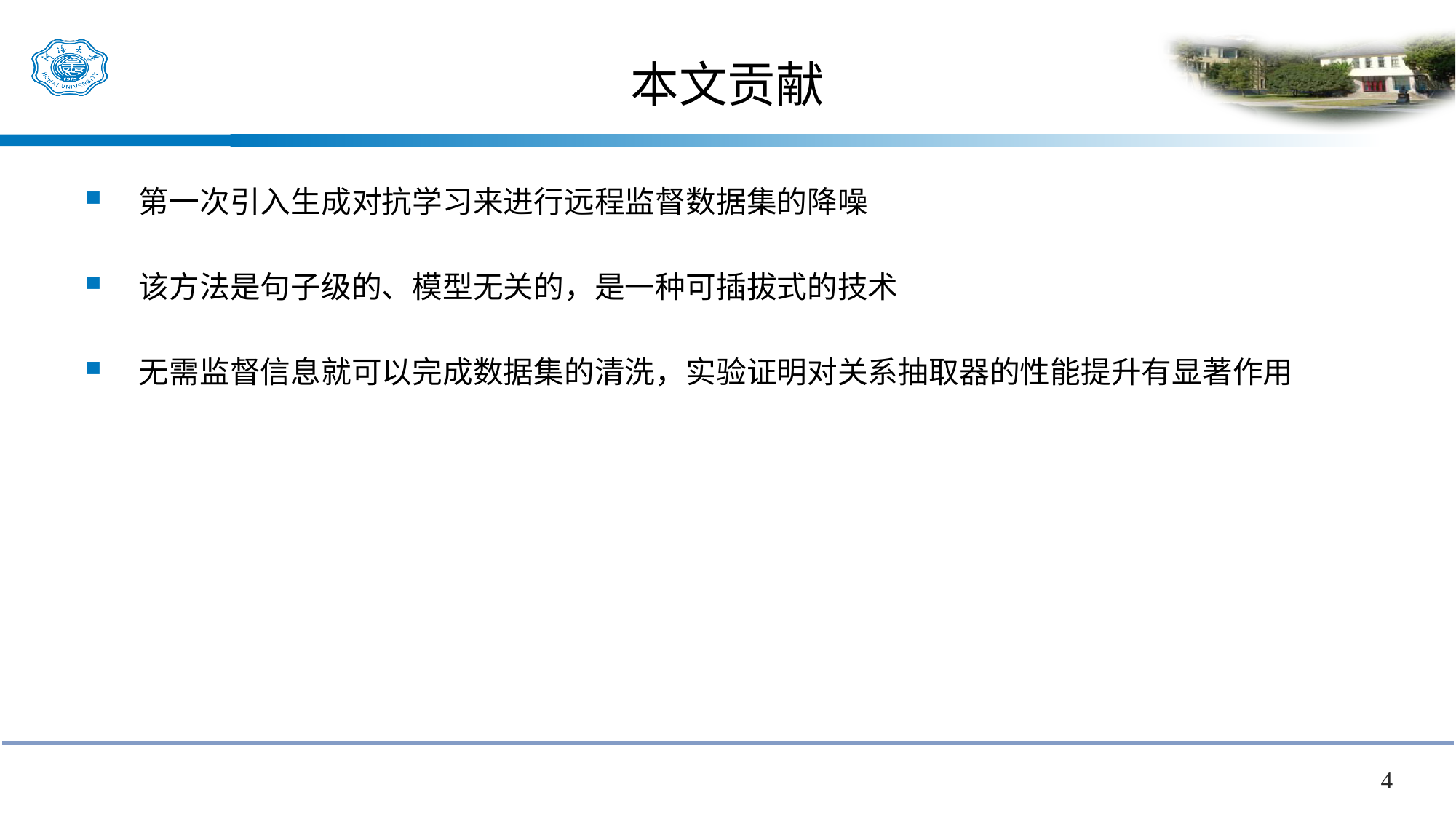

# 本文贡献
第一次引入生成对抗学习来进行远程监督数据集的降噪

该方法是句子级的、模型无关的，是一种可插拔式的技术

无需监督信息就可以完成数据集的清洗，实验证明对关系抽取器的性能提升有显著作用
4